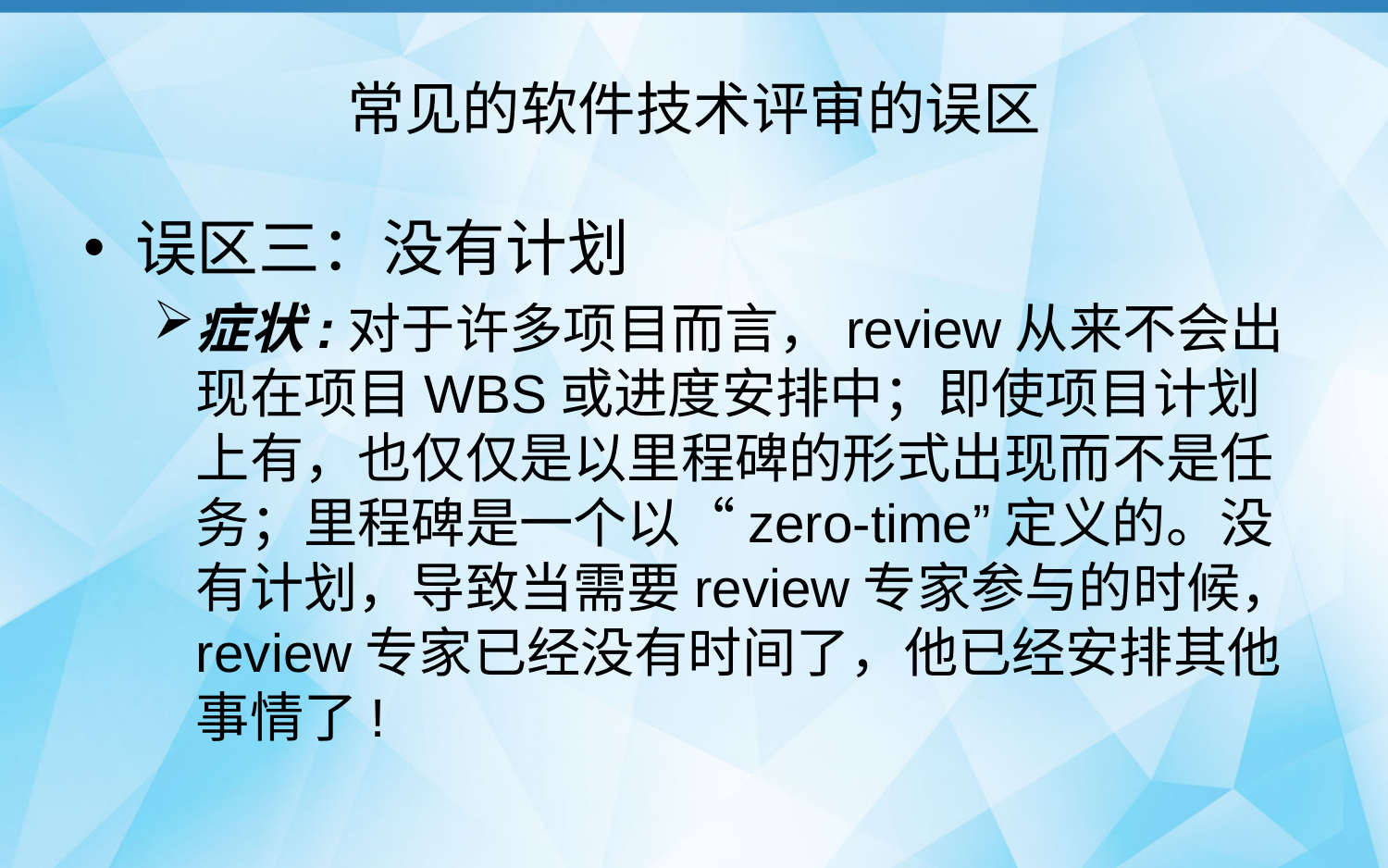

# 常见的软件技术评审的误区
误区三：没有计划
症状:对于许多项目而言，review从来不会出现在项目WBS或进度安排中；即使项目计划上有，也仅仅是以里程碑的形式出现而不是任务；里程碑是一个以“zero-time”定义的。没有计划，导致当需要review专家参与的时候，review专家已经没有时间了，他已经安排其他事情了!